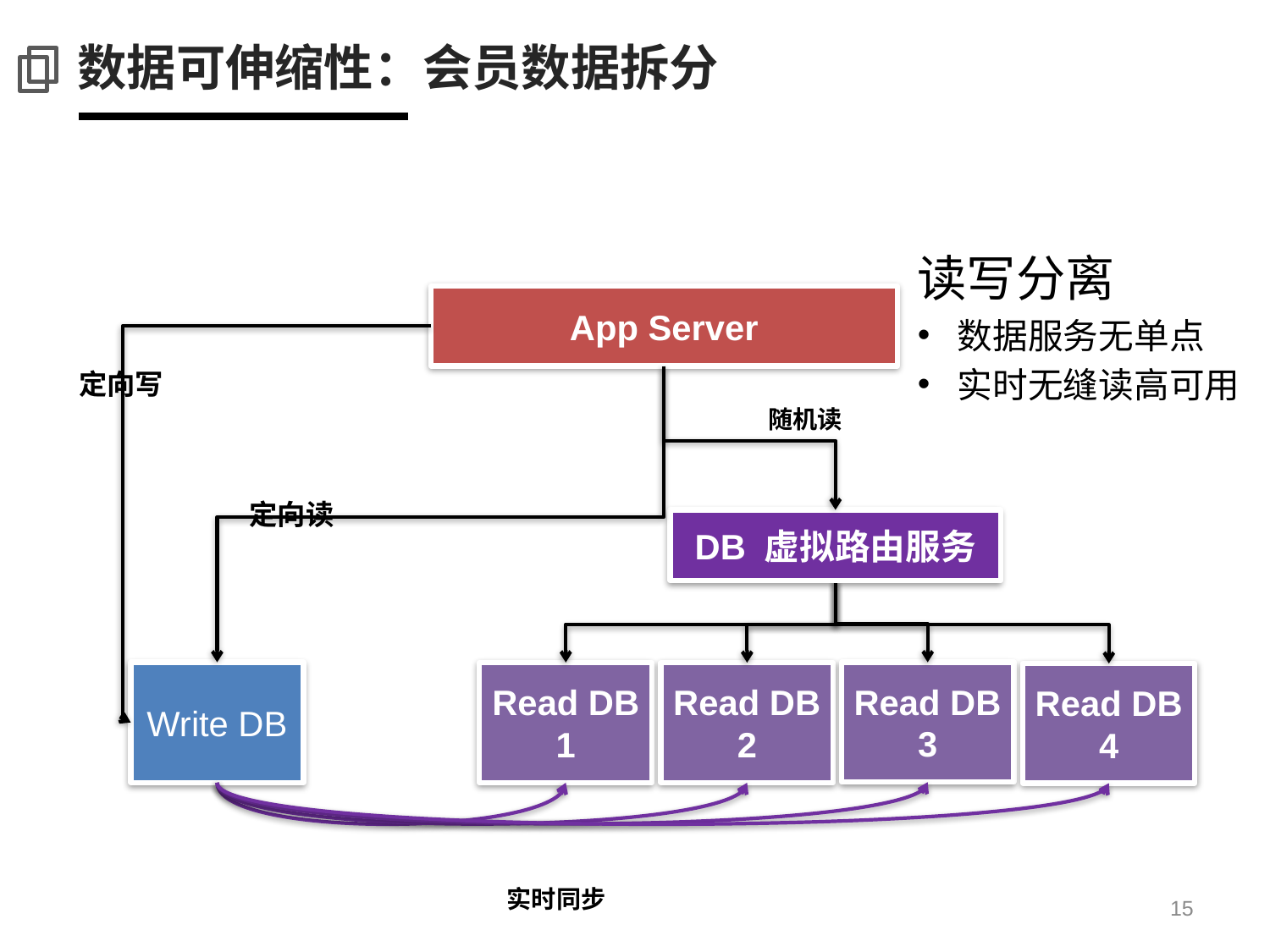

# 数据可伸缩性：会员数据拆分
读写分离
数据服务无单点
实时无缝读高可用
App Server
定向写
随机读
DB 虚拟路由服务
Read DB 3
Write DB
Read DB 1
Read DB 2
Read DB 4
实时同步
定向读
15